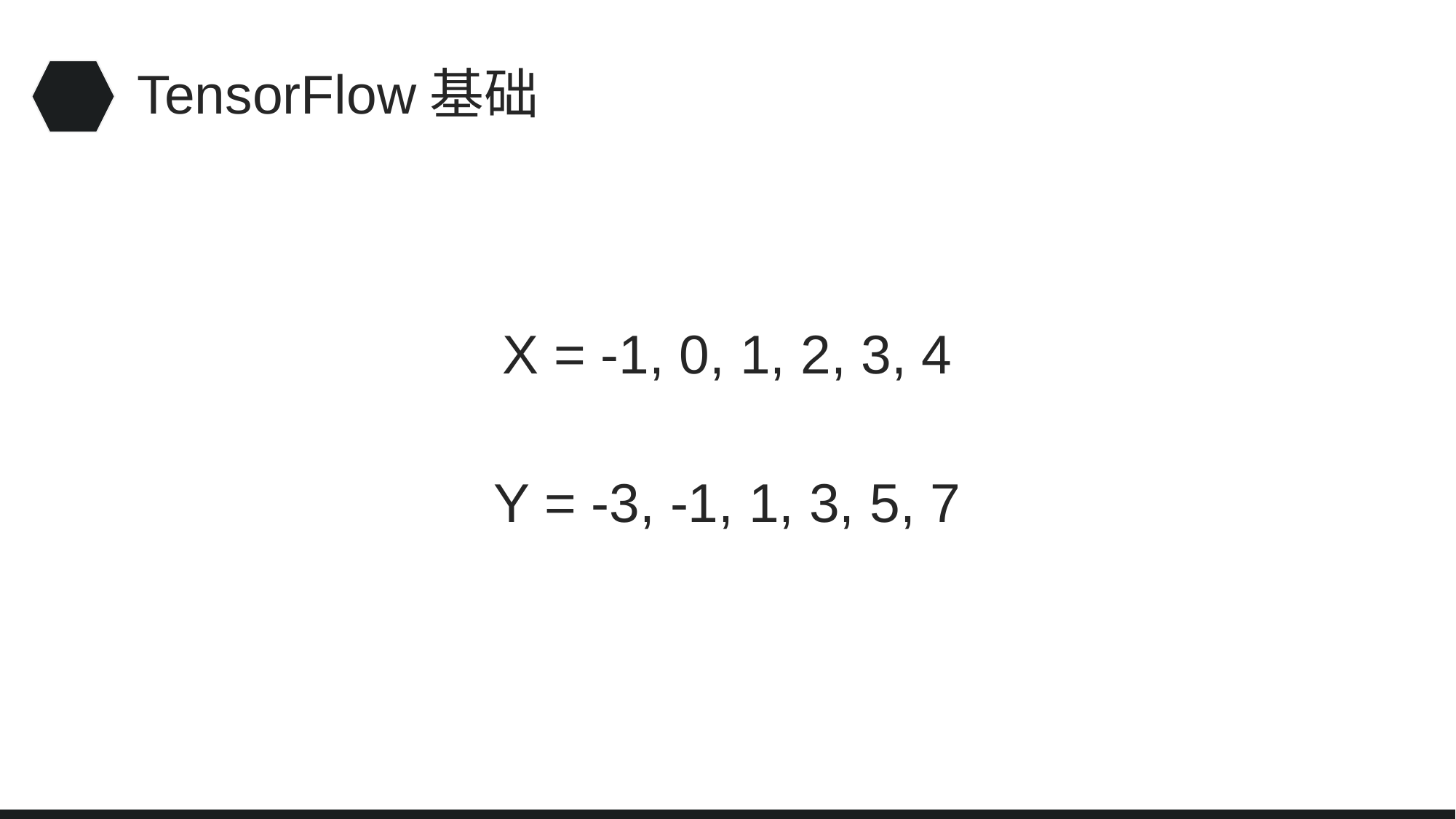

# TensorFlow基础
X = -1, 0, 1, 2, 3, 4

Y = -3, -1, 1, 3, 5, 7